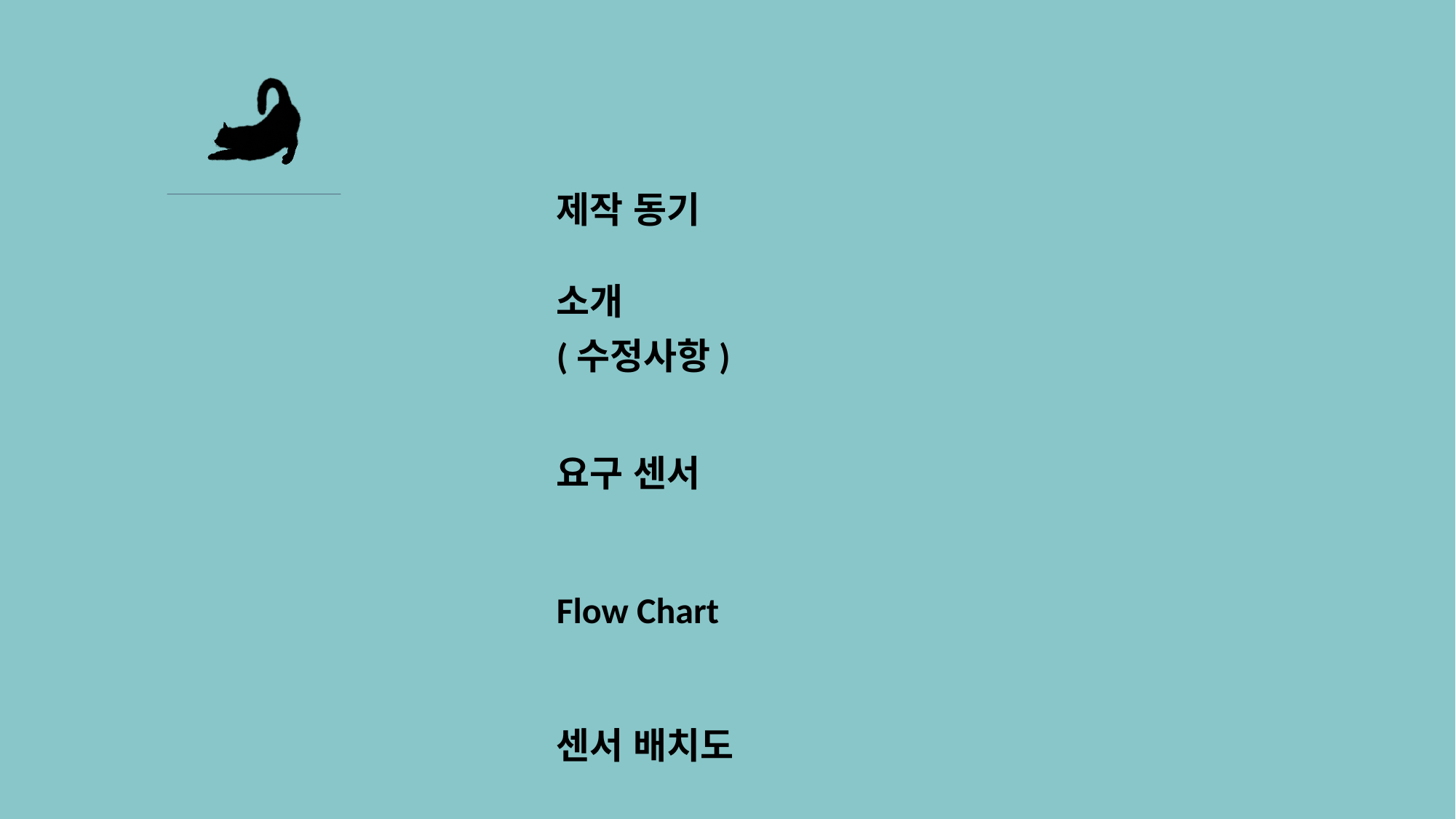

제작 동기
#
소개
(수정사항)
요구 센서

센서 배치도
Flow Chart